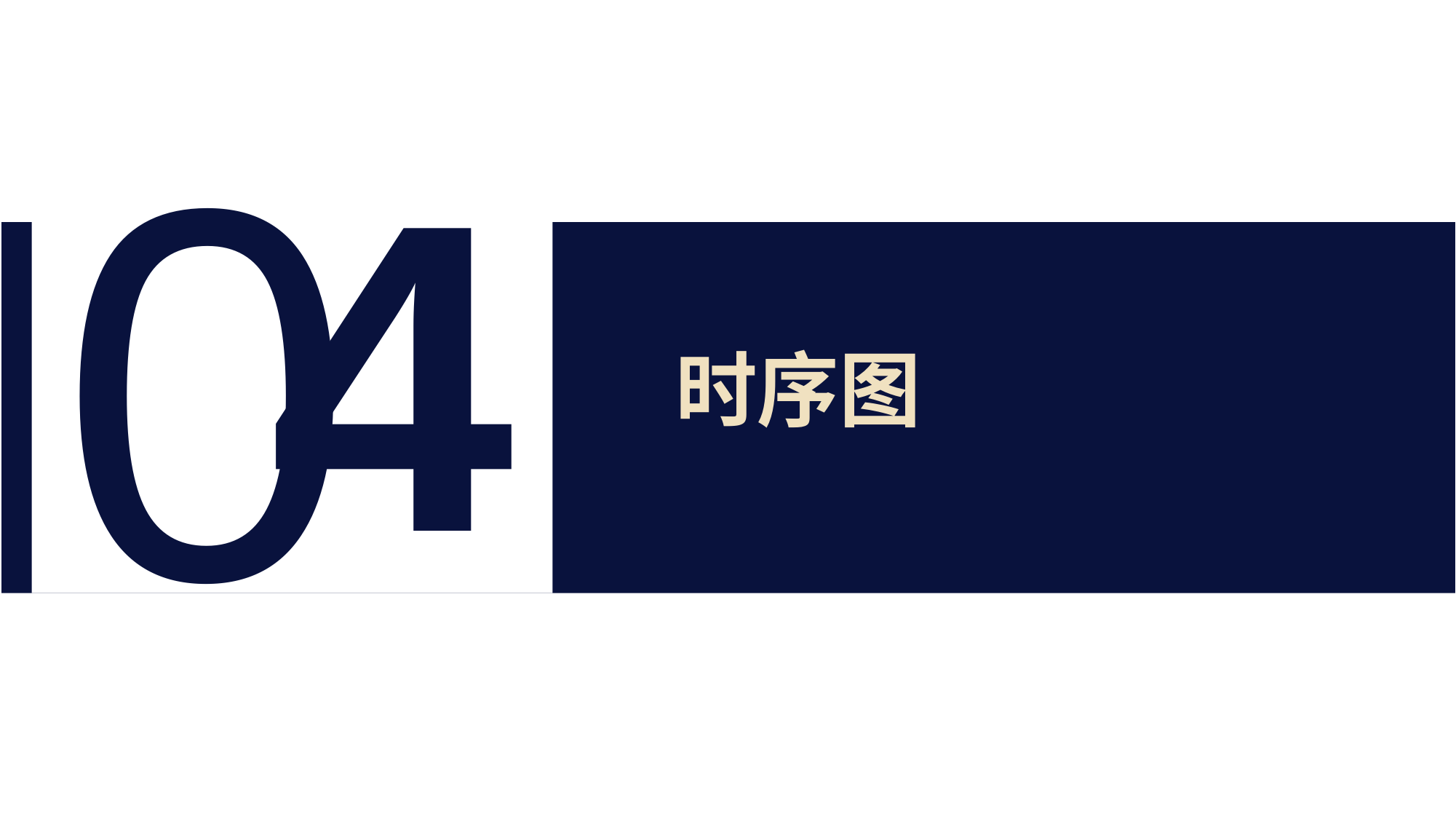

0
4

PART 01

时序图

企业简介
Chongqing quwan technology co., LTD. Introduction